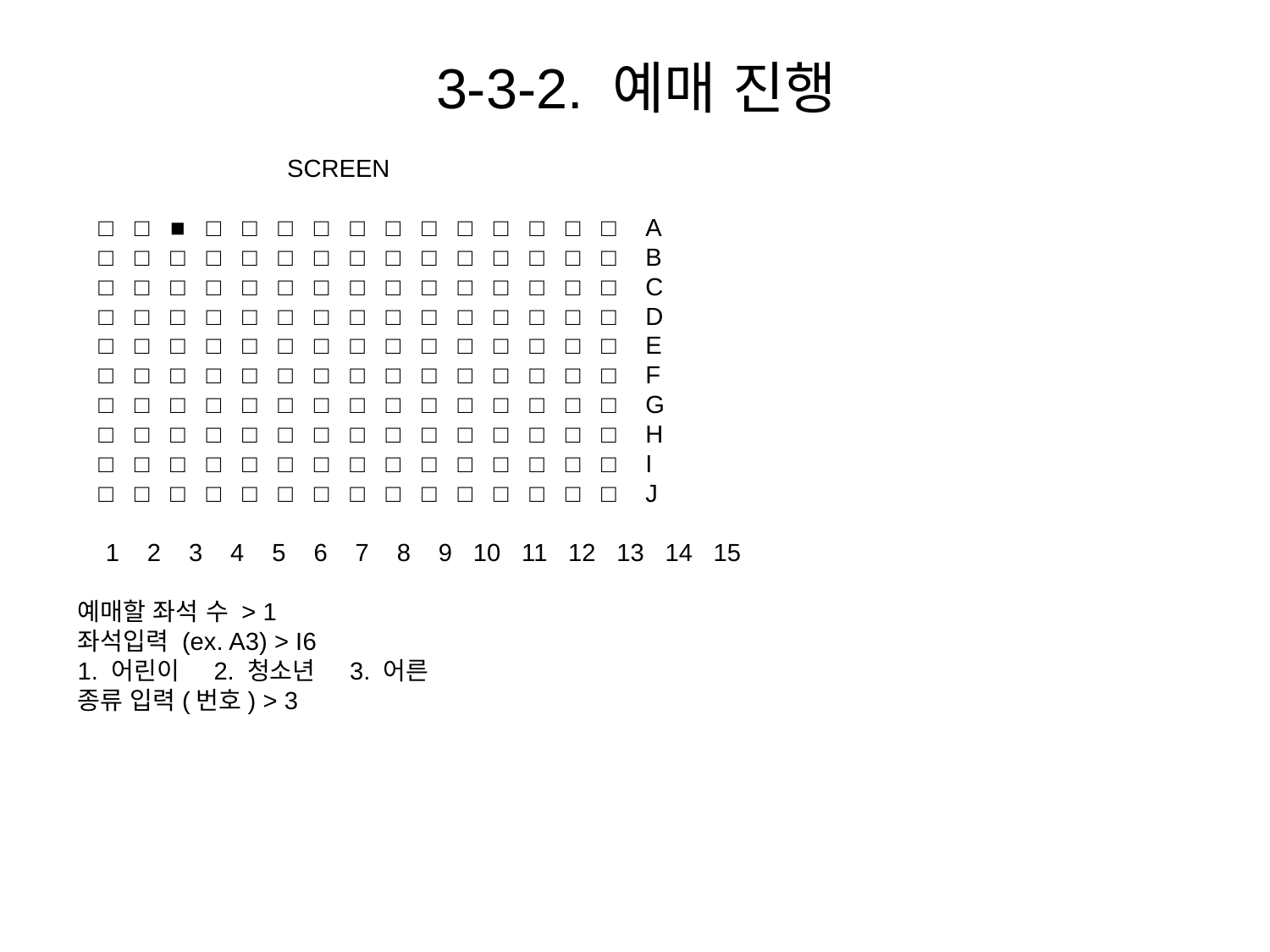

3-3-2. 예매 진행
                              SCREEN

   □   □   ■   □   □   □   □   □   □   □   □   □   □   □   □    A
   □   □   □   □   □   □   □   □   □   □   □   □   □   □   □    B
   □   □   □   □   □   □   □   □   □   □   □   □   □   □   □    C
   □   □   □   □   □   □   □   □   □   □   □   □   □   □   □    D
   □   □   □   □   □   □   □   □   □   □   □   □   □   □   □    E
   □   □   □   □   □   □   □   □   □   □   □   □   □   □   □    F
   □   □   □   □   □   □   □   □   □   □   □   □   □   □   □    G
   □   □   □   □   □   □   □   □   □   □   □   □   □   □   □    H
   □   □   □   □   □   □   □   □   □   □   □   □   □   □   □    I
   □   □   □   □   □   □   □   □   □   □   □   □   □   □   □    J

    1    2    3    4    5    6    7    8    9   10   11   12   13   14   15

예매할 좌석 수 > 1
좌석입력 (ex. A3) > I6
1. 어린이    2. 청소년    3. 어른
종류 입력(번호) > 3